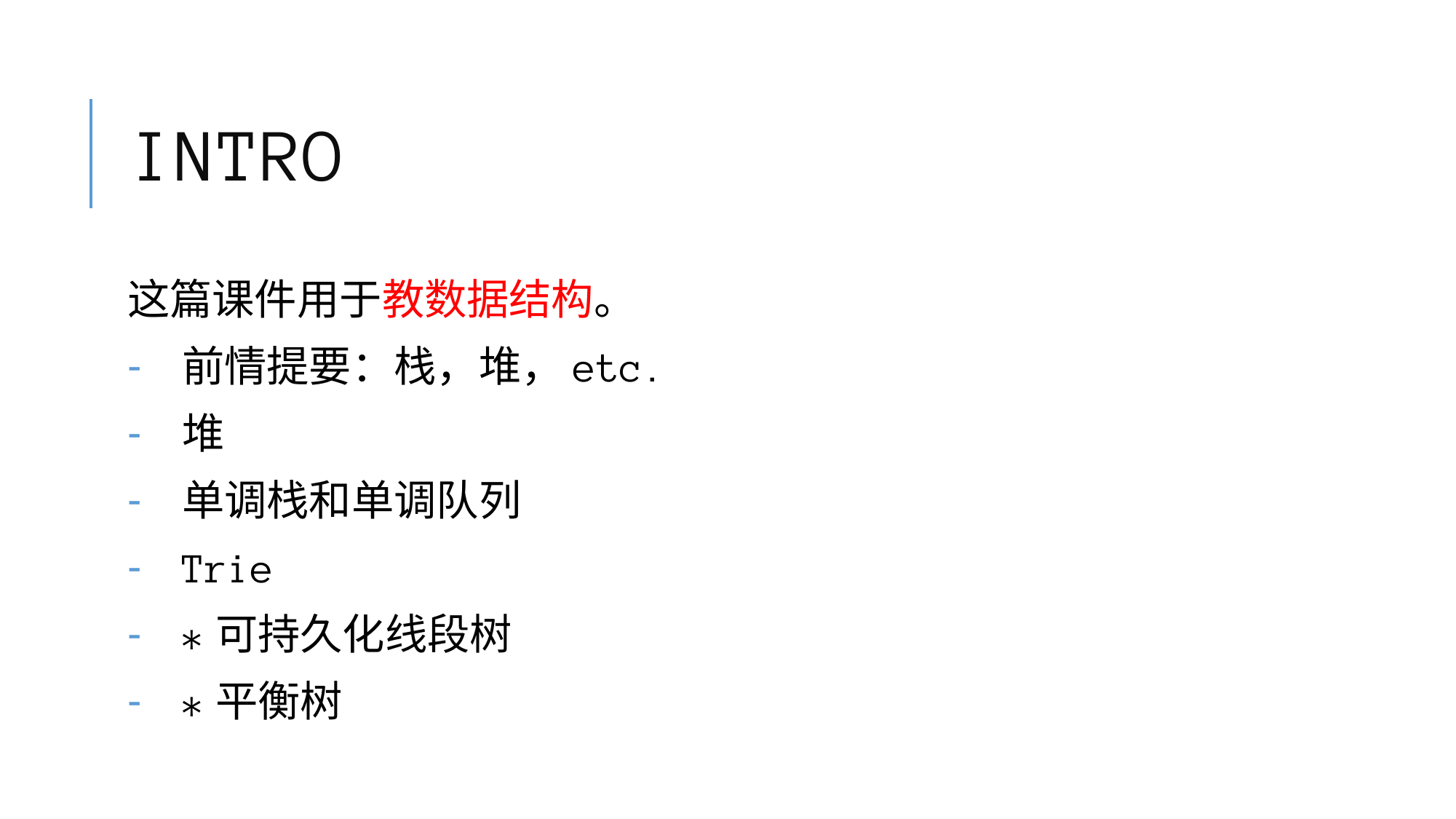

# intro
这篇课件用于教数据结构。
前情提要：栈，堆，etc.
堆
单调栈和单调队列
Trie
*可持久化线段树
*平衡树